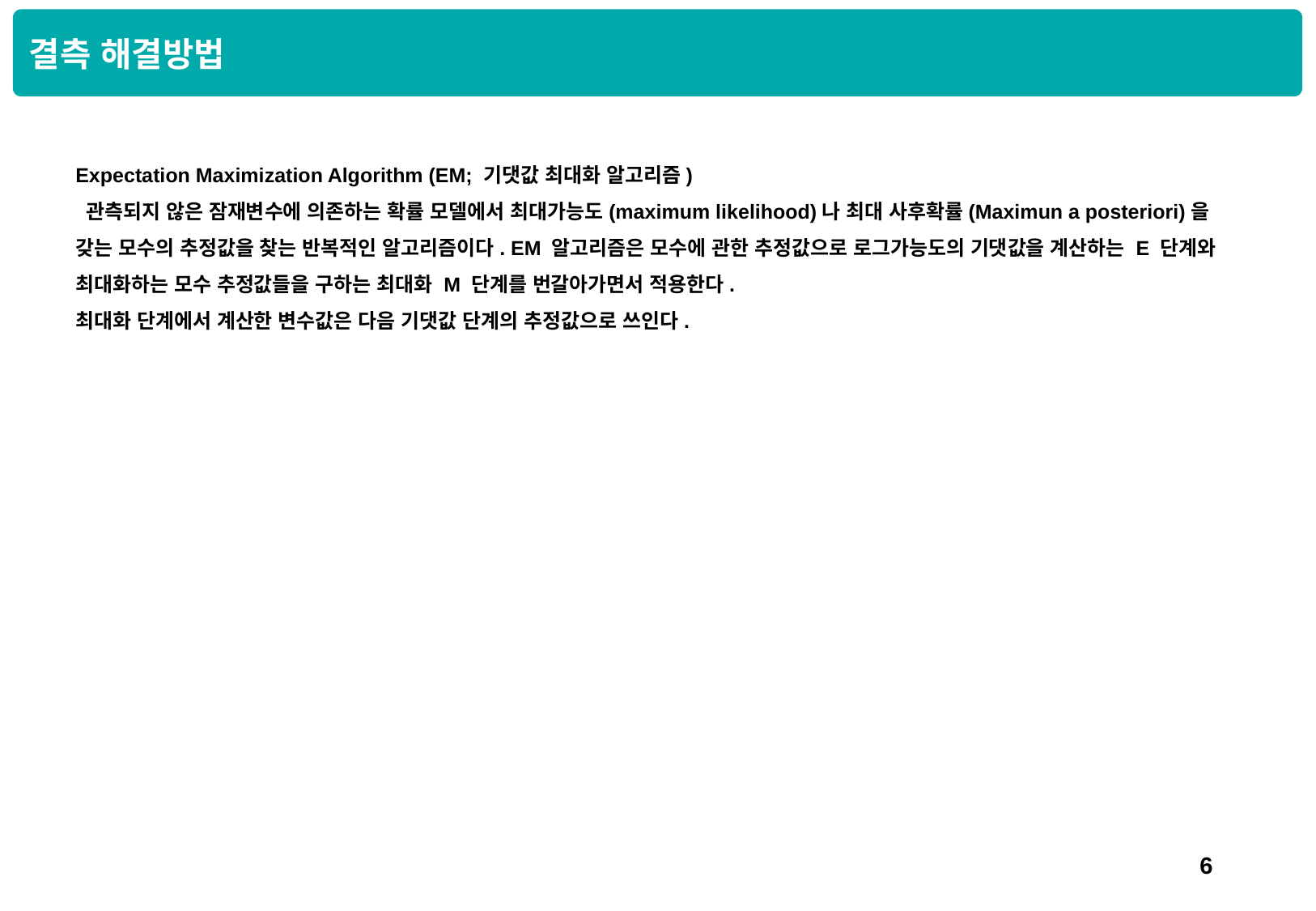

결측 해결방법
Expectation Maximization Algorithm (EM; 기댓값 최대화 알고리즘)
 관측되지 않은 잠재변수에 의존하는 확률 모델에서 최대가능도(maximum likelihood)나 최대 사후확률(Maximun a posteriori)을 갖는 모수의 추정값을 찾는 반복적인 알고리즘이다. EM 알고리즘은 모수에 관한 추정값으로 로그가능도의 기댓값을 계산하는 E 단계와 최대화하는 모수 추정값들을 구하는 최대화 M 단계를 번갈아가면서 적용한다.
최대화 단계에서 계산한 변수값은 다음 기댓값 단계의 추정값으로 쓰인다.
6